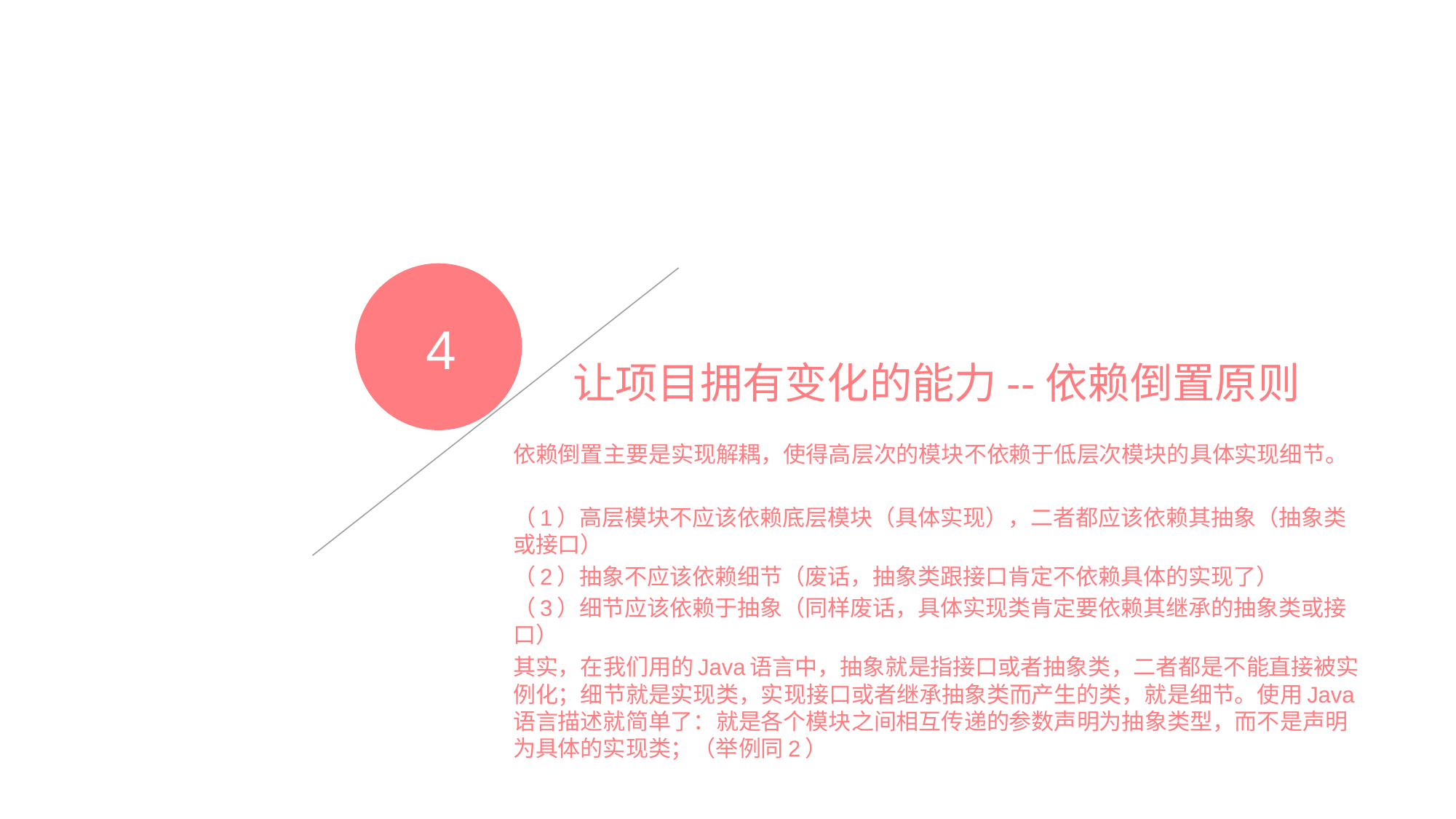

4
# 让项目拥有变化的能力--依赖倒置原则
依赖倒置主要是实现解耦，使得高层次的模块不依赖于低层次模块的具体实现细节。

（1）高层模块不应该依赖底层模块（具体实现），二者都应该依赖其抽象（抽象类或接口）
（2）抽象不应该依赖细节（废话，抽象类跟接口肯定不依赖具体的实现了）
（3）细节应该依赖于抽象（同样废话，具体实现类肯定要依赖其继承的抽象类或接口）
其实，在我们用的Java语言中，抽象就是指接口或者抽象类，二者都是不能直接被实例化；细节就是实现类，实现接口或者继承抽象类而产生的类，就是细节。使用Java语言描述就简单了：就是各个模块之间相互传递的参数声明为抽象类型，而不是声明为具体的实现类；（举例同2）